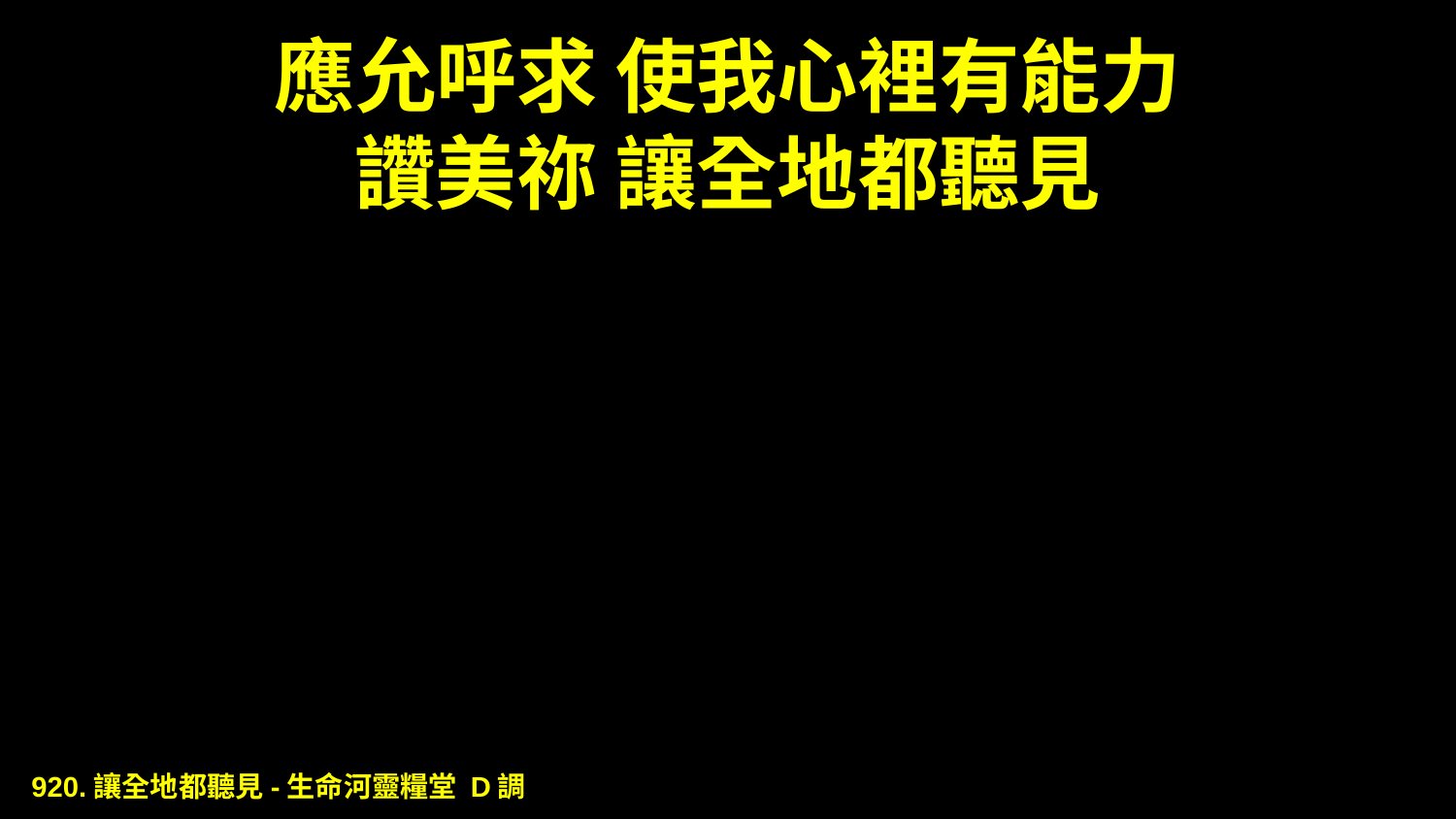

# 應允呼求 使我心裡有能力 讚美祢 讓全地都聽見
920.讓全地都聽見-生命河靈糧堂 D調